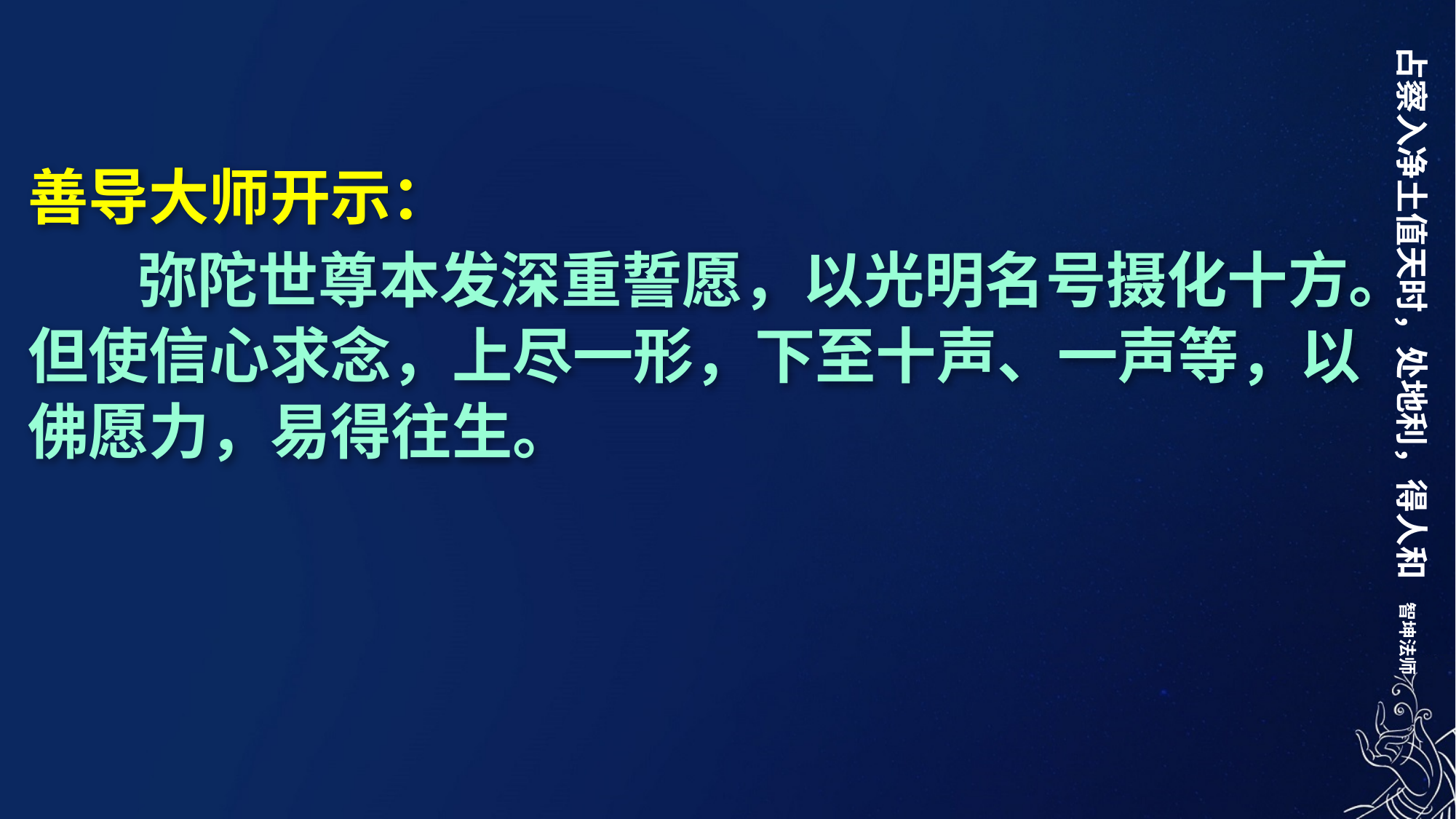

善导大师开示：
	弥陀世尊本发深重誓愿，以光明名号摄化十方。但使信心求念，上尽一形，下至十声、一声等，以佛愿力，易得往生。